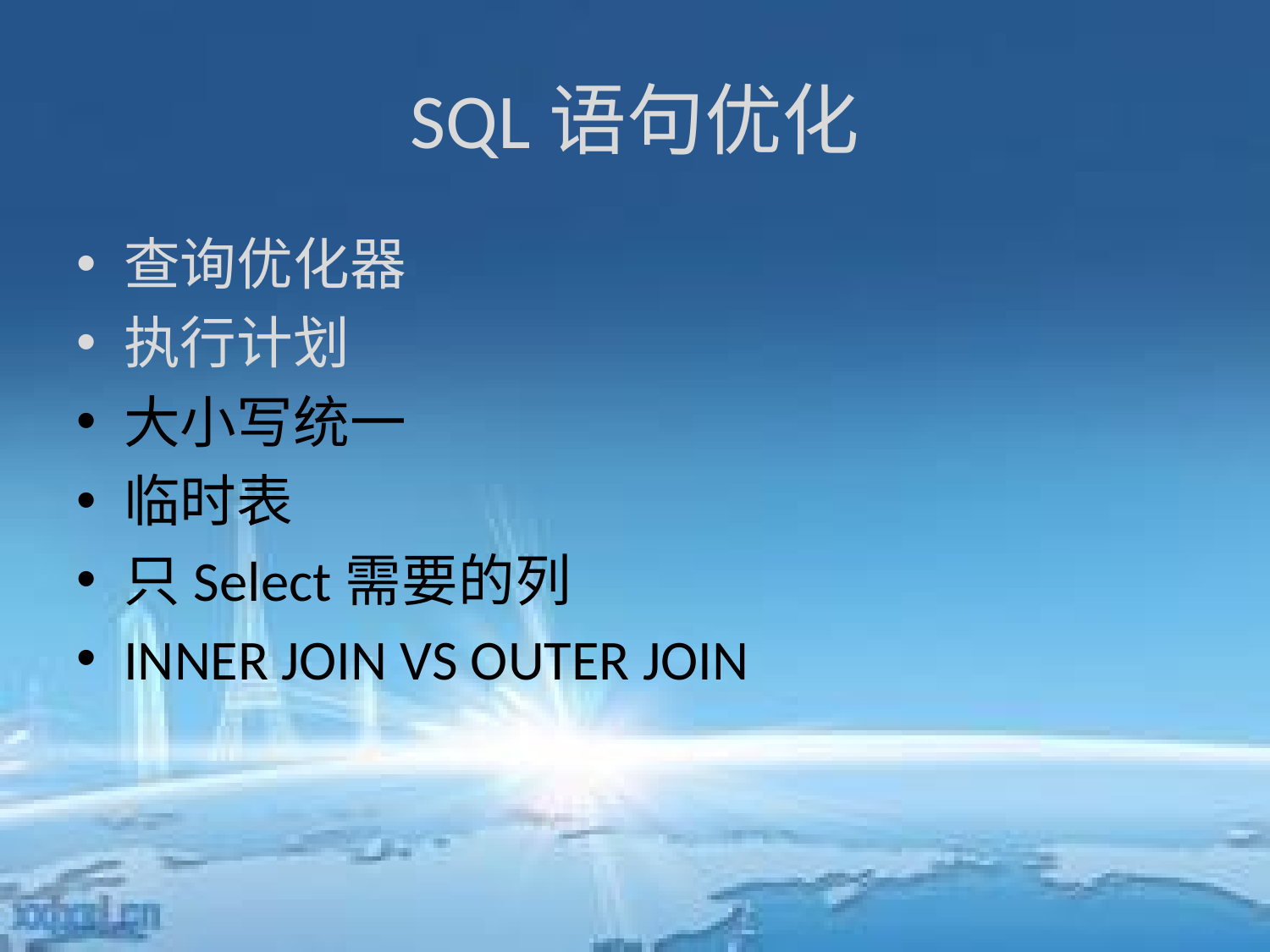

# SQL语句优化
查询优化器
执行计划
大小写统一
临时表
只Select需要的列
INNER JOIN VS OUTER JOIN